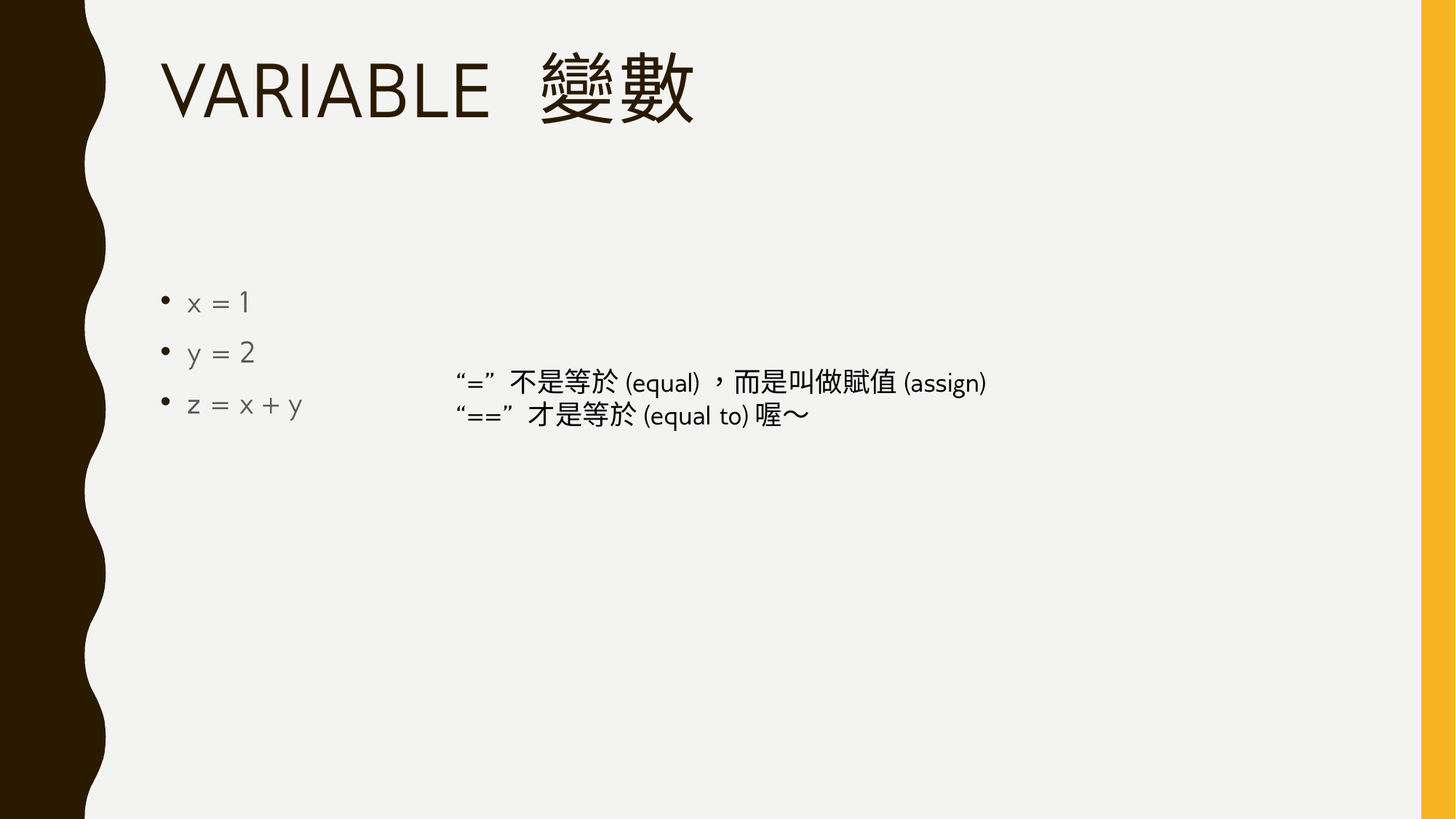

# Variable 變數
x = 1
y = 2
z = x + y
“=” 不是等於(equal)，而是叫做賦值(assign)
“==” 才是等於(equal to)喔～